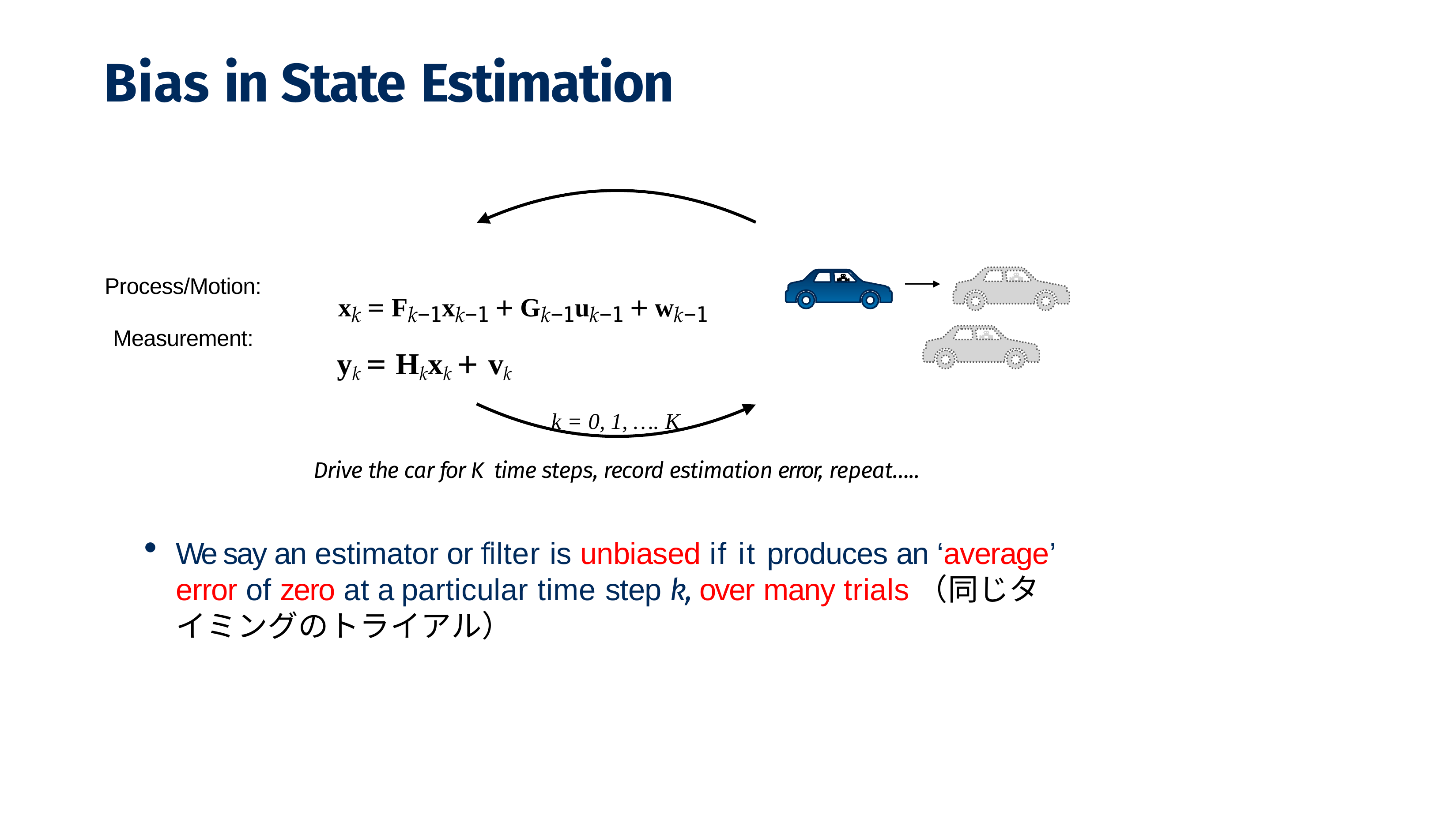

# Bias in State Estimation

xk = Fk−1xk−1 + Gk−1uk−1 + wk−1  yk = Hkxk + vk
k = 0, 1, …. K

Process/Motion:

Measurement:

Drive the car for K time steps, record estimation error, repeat…..

We say an estimator or filter is unbiased if it produces an ‘average’  error of zero at a particular time step k, over many trials（同じタイミングのトライアル）